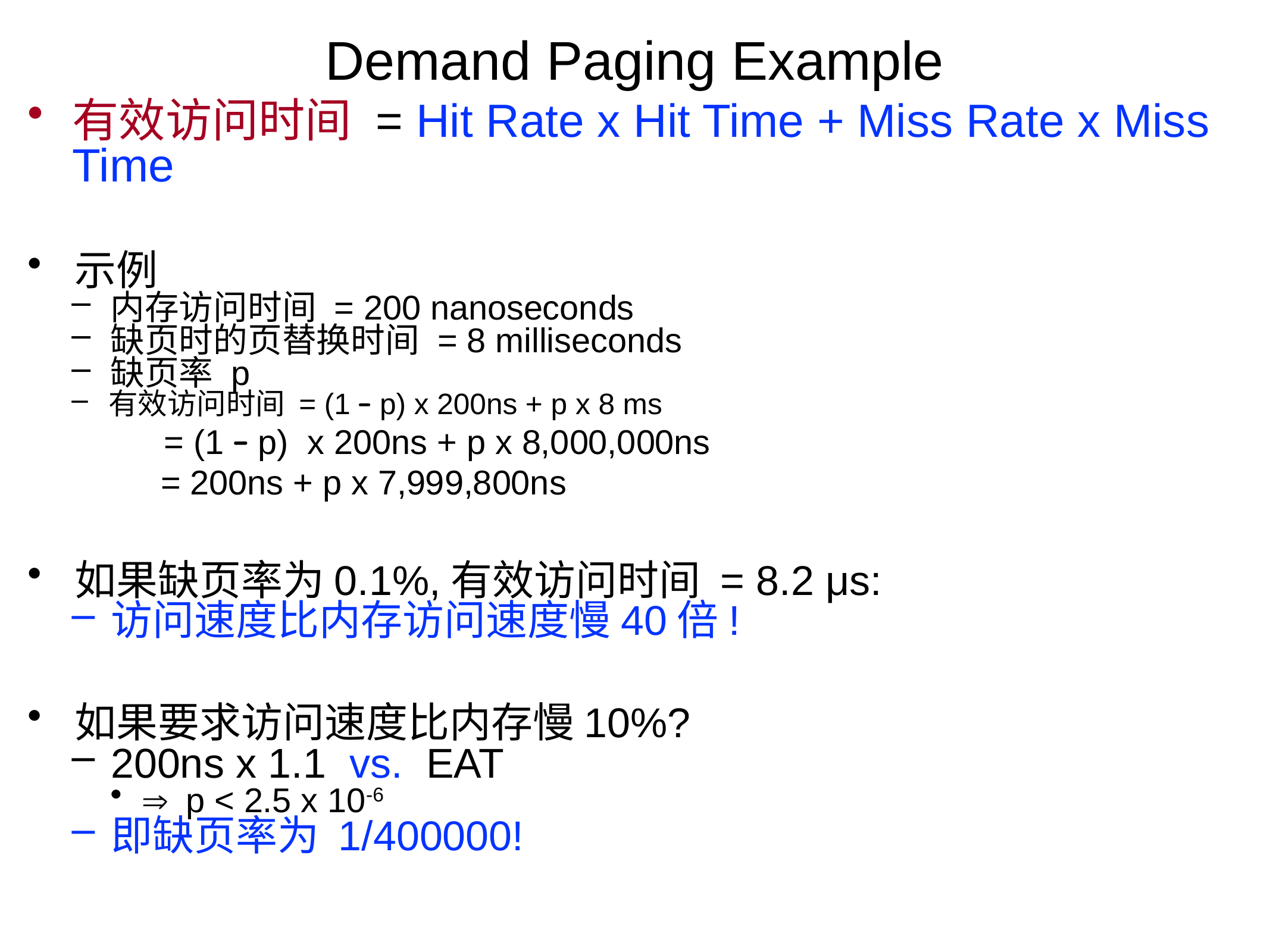

Demand Paging Example
有效访问时间 = Hit Rate x Hit Time + Miss Rate x Miss Time

示例
内存访问时间 = 200 nanoseconds
缺页时的页替换时间 = 8 milliseconds
缺页率 p
有效访问时间 = (1 – p) x 200ns + p x 8 ms
	        	= (1 – p)  x 200ns + p x 8,000,000ns
              = 200ns + p x 7,999,800ns

如果缺页率为0.1%,有效访问时间 = 8.2 μs:
访问速度比内存访问速度慢40倍!

如果要求访问速度比内存慢10%?
200ns x 1.1  vs.  EAT
⇒ p < 2.5 x 10-6
即缺页率为 1/400000!